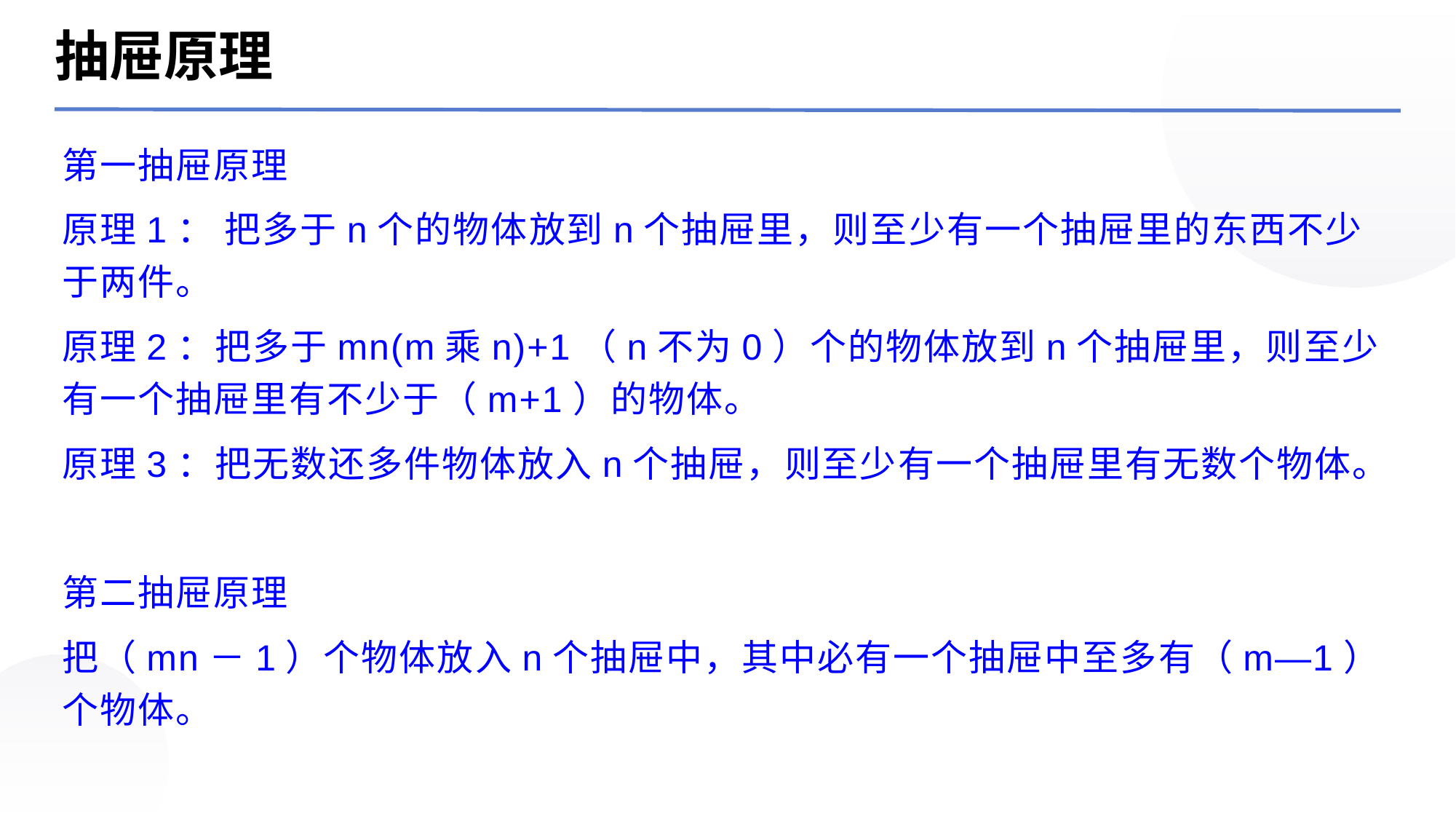

抽屉原理
第一抽屉原理
原理1： 把多于n个的物体放到n个抽屉里，则至少有一个抽屉里的东西不少于两件。
原理2：把多于mn(m乘n)+1（n不为0）个的物体放到n个抽屉里，则至少有一个抽屉里有不少于（m+1）的物体。
原理3：把无数还多件物体放入n个抽屉，则至少有一个抽屉里有无数个物体。

第二抽屉原理
把（mn－1）个物体放入n个抽屉中，其中必有一个抽屉中至多有（m—1）个物体。